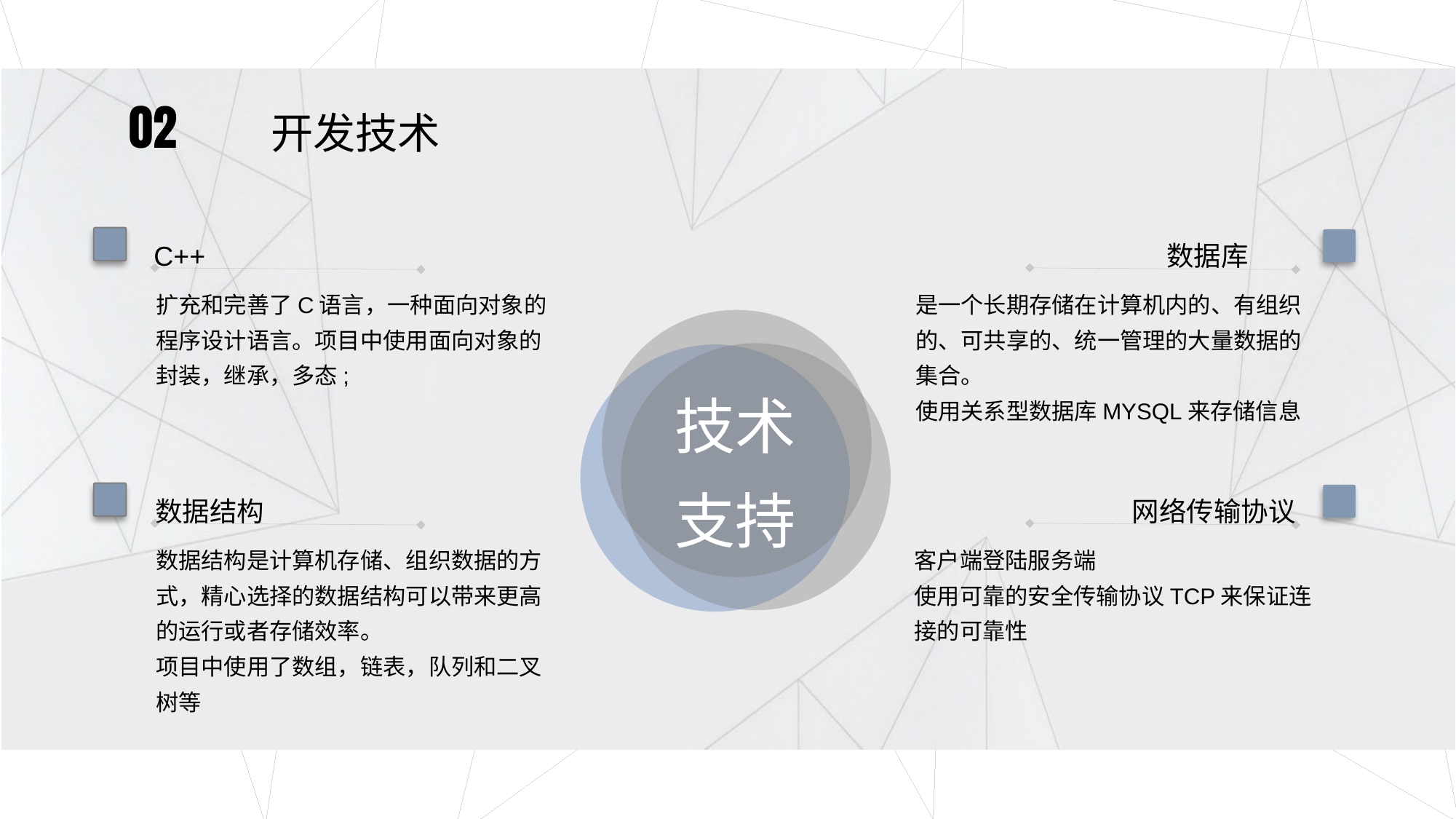

02
开发技术
C++
数据库

扩充和完善了C语言，一种面向对象的程序设计语言。项目中使用面向对象的封装，继承，多态;
是一个长期存储在计算机内的、有组织的、可共享的、统一管理的大量数据的集合。
使用关系型数据库MYSQL来存储信息

技术支持
数据结构
网络传输协议

数据结构是计算机存储、组织数据的方式，精心选择的数据结构可以带来更高的运行或者存储效率。
项目中使用了数组，链表，队列和二叉树等
客户端登陆服务端
使用可靠的安全传输协议TCP来保证连接的可靠性